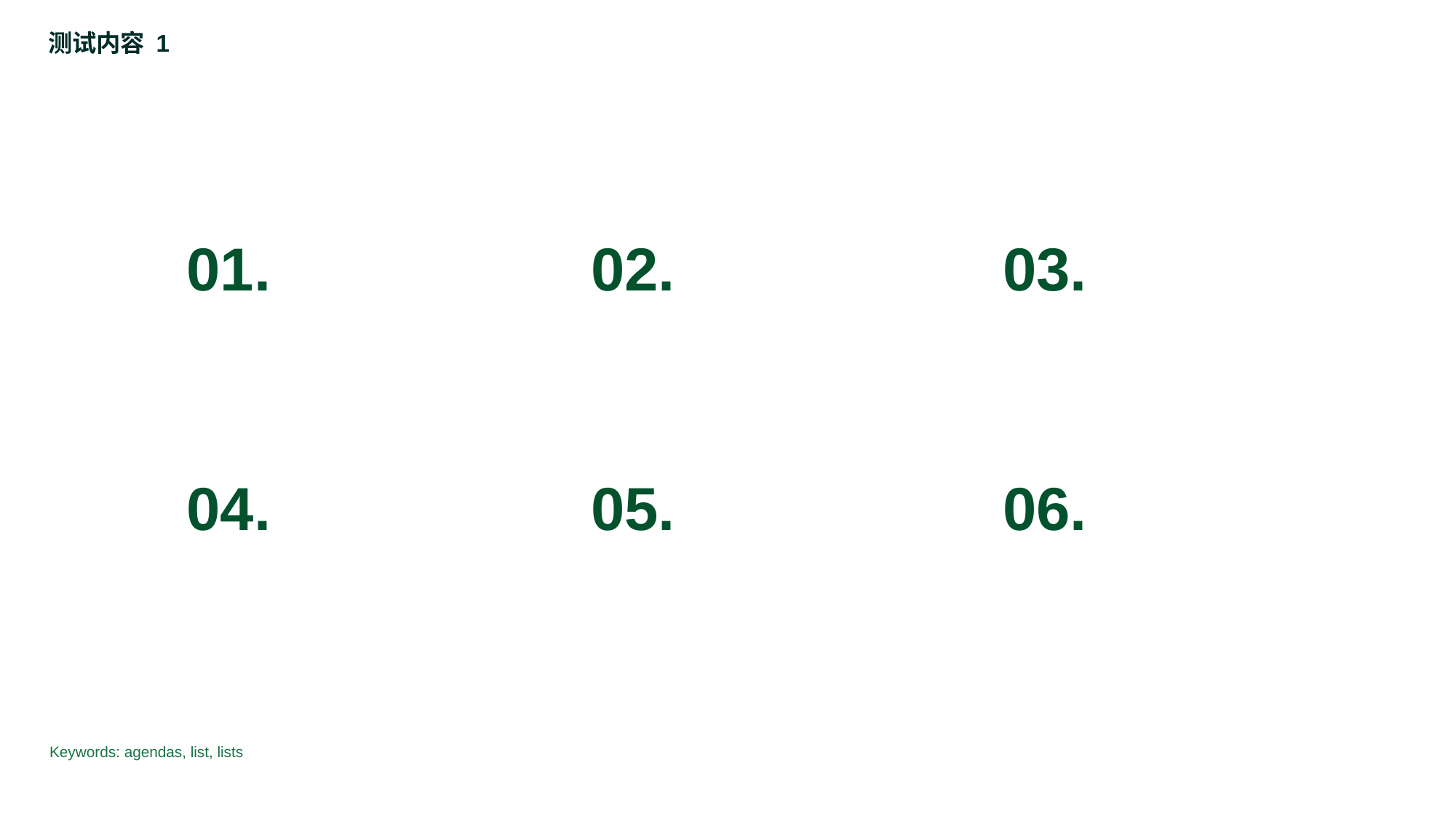

# 测试内容 1
01.
02.
03.
04.
05.
06.
Keywords: agendas, list, lists